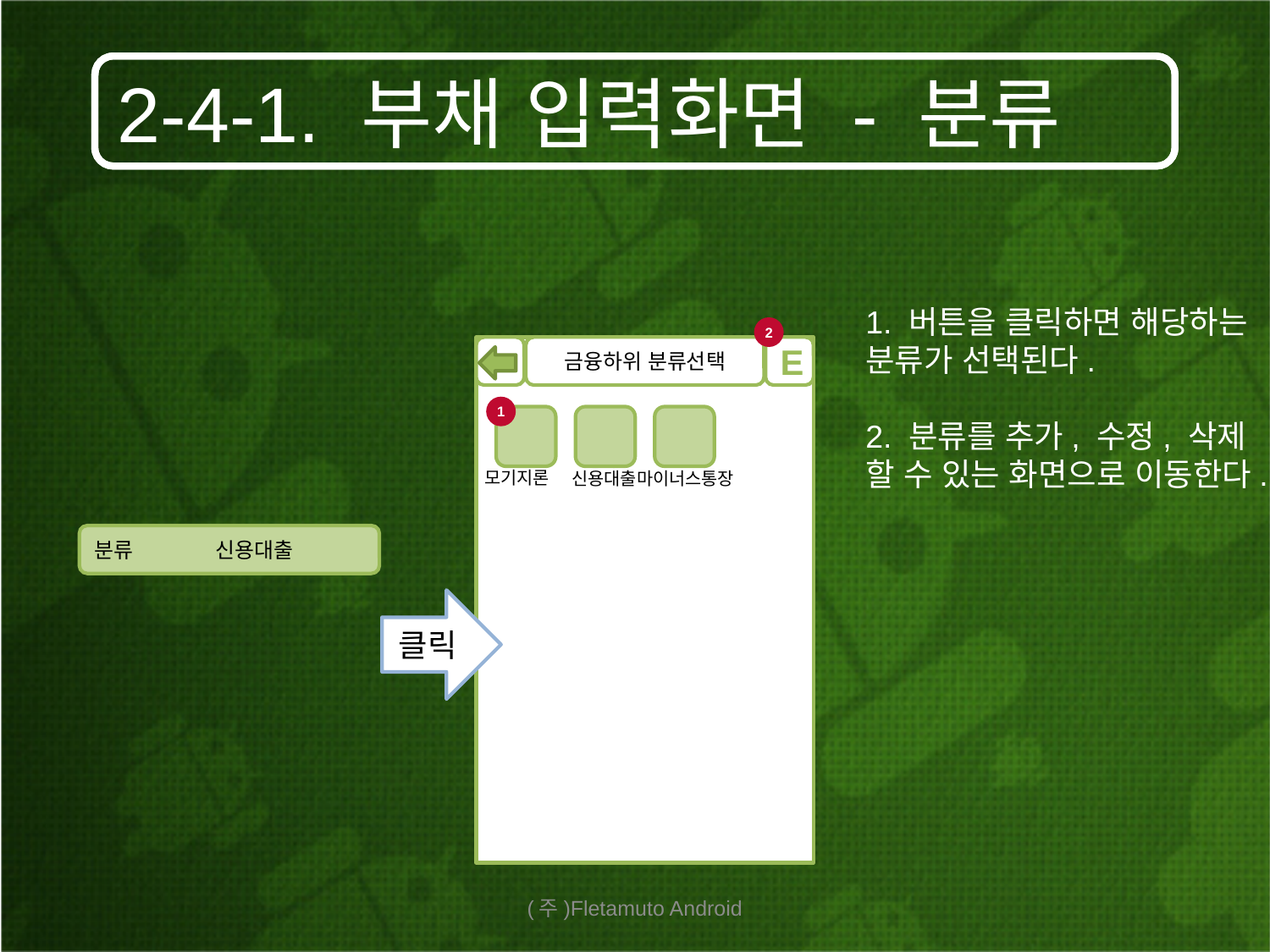

# 2-4-1. 부채 입력화면 - 분류

1. 버튼을 클릭하면 해당하는 분류가 선택된다.

2. 분류를 추가, 수정, 삭제 할 수 있는 화면으로 이동한다.

2

금융하위 분류선택
E

1

모기지론
마이너스통장
신용대출
분류              신용대출
클릭
(주)Fletamuto Android